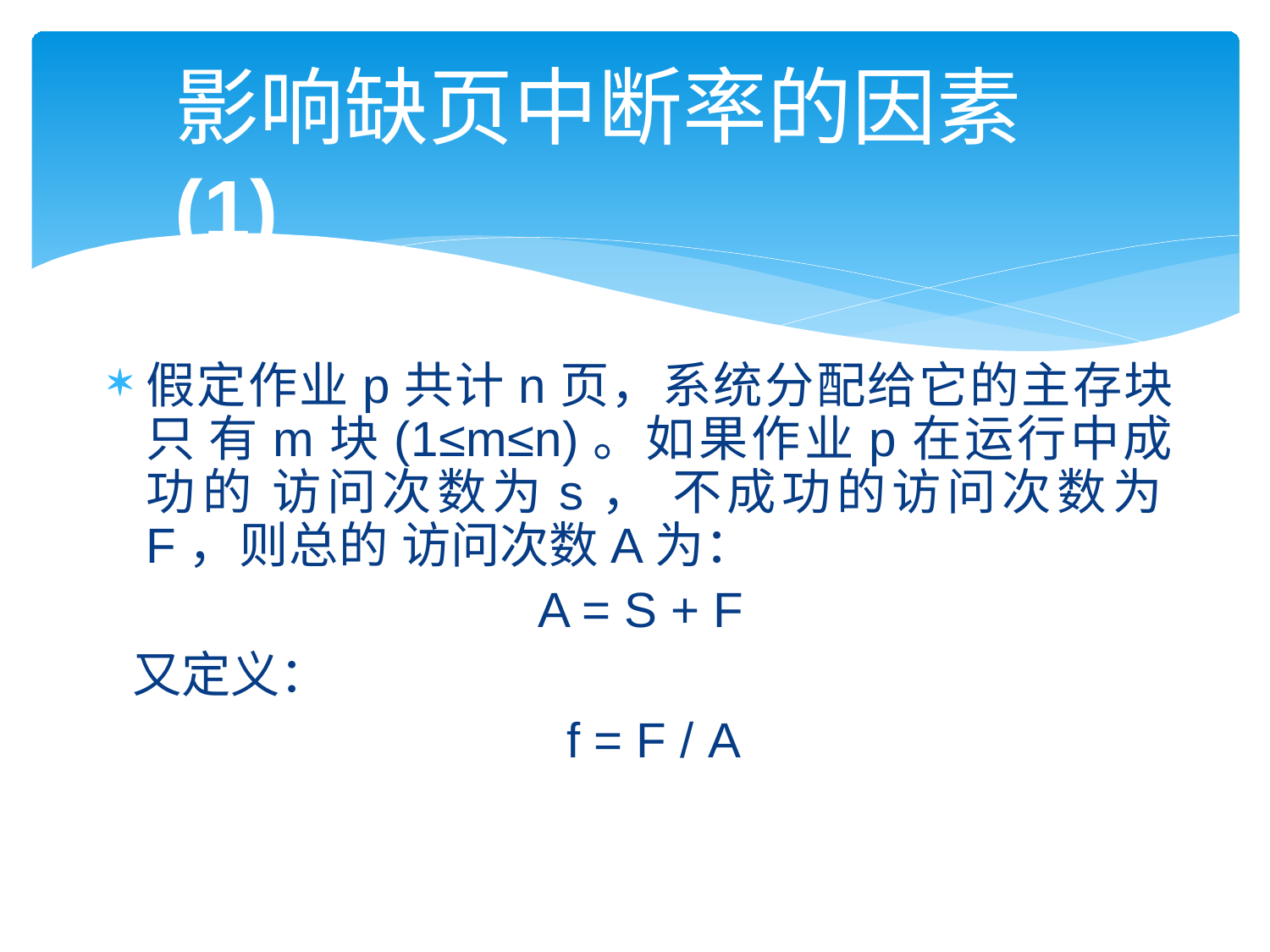

# 影响缺页中断率的因素(1)
假定作业p共计n页，系统分配给它的主存块只 有m块(1≤m≤n)。如果作业p在运行中成功的 访问次数为s， 不成功的访问次数为F，则总的 访问次数A为：
A = S + F
又定义：
f = F / A